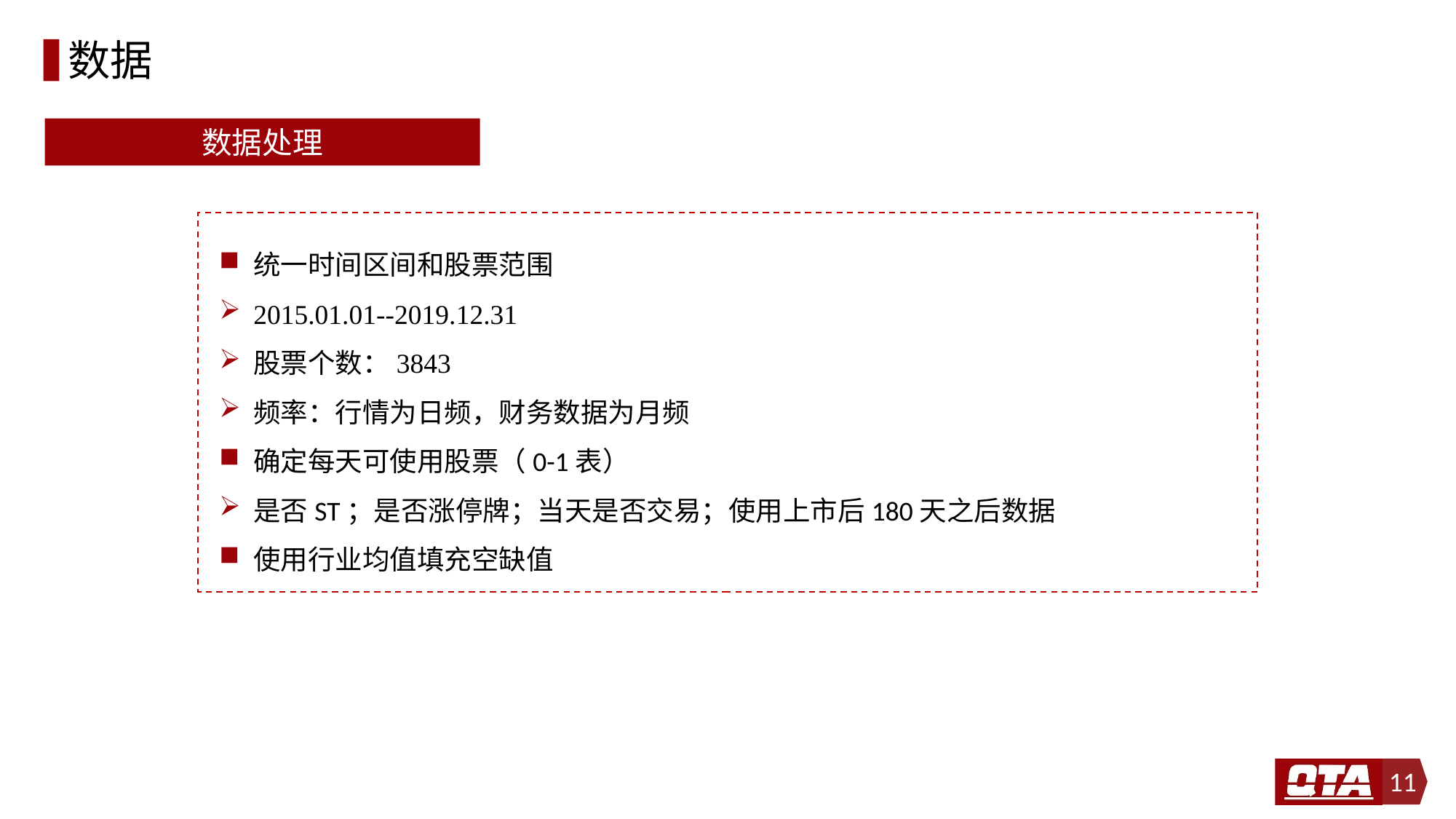

# 数据
数据处理

统一时间区间和股票范围
2015.01.01--2019.12.31
股票个数：3843
频率：行情为日频，财务数据为月频
确定每天可使用股票（0-1表）
是否ST；是否涨停牌；当天是否交易；使用上市后180天之后数据
使用行业均值填充空缺值

11